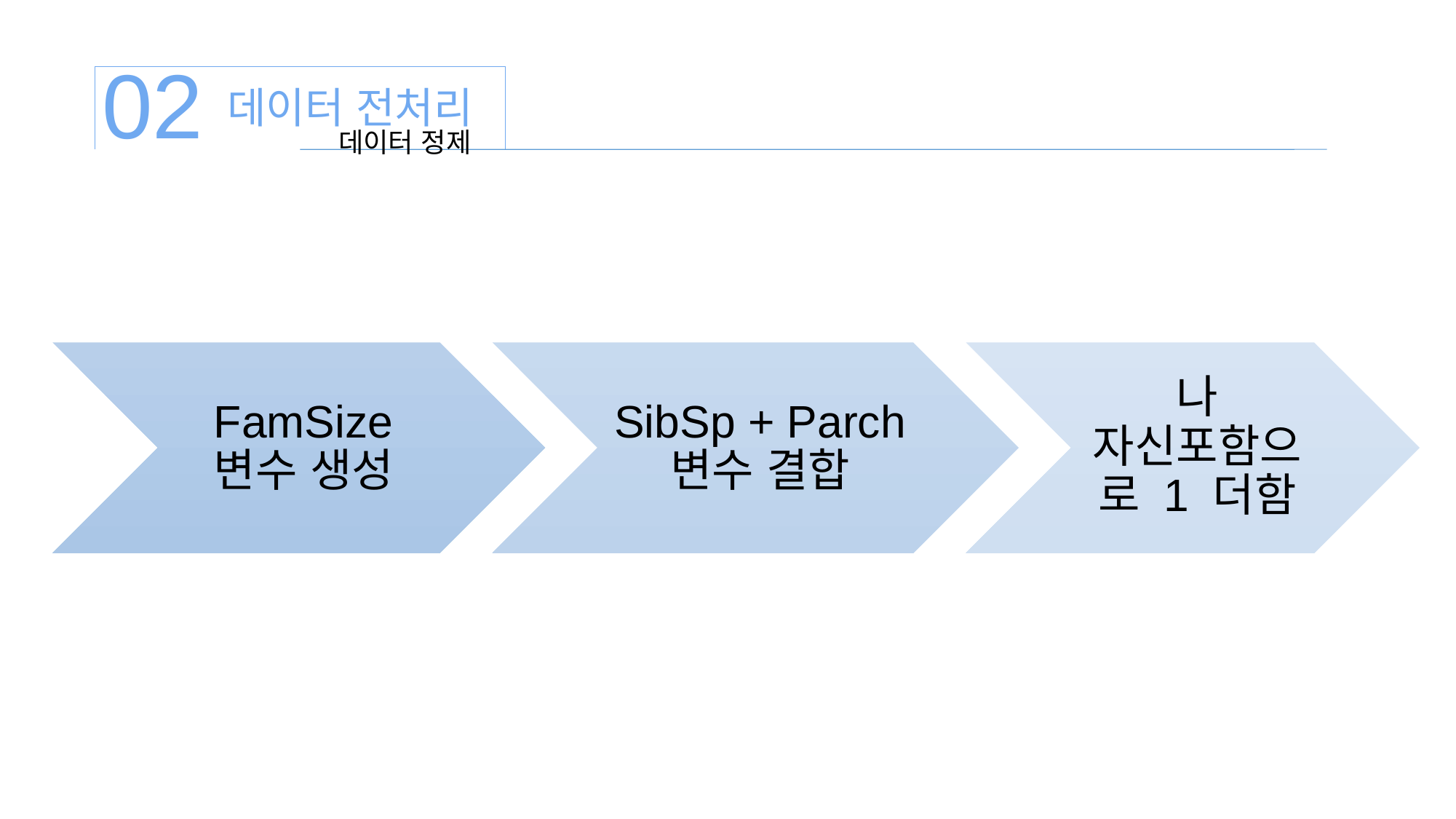

02
데이터 전처리
데이터 정제
FamSize 변수 생성
SibSp + Parch 변수 결합
나 자신포함으로 1 더함